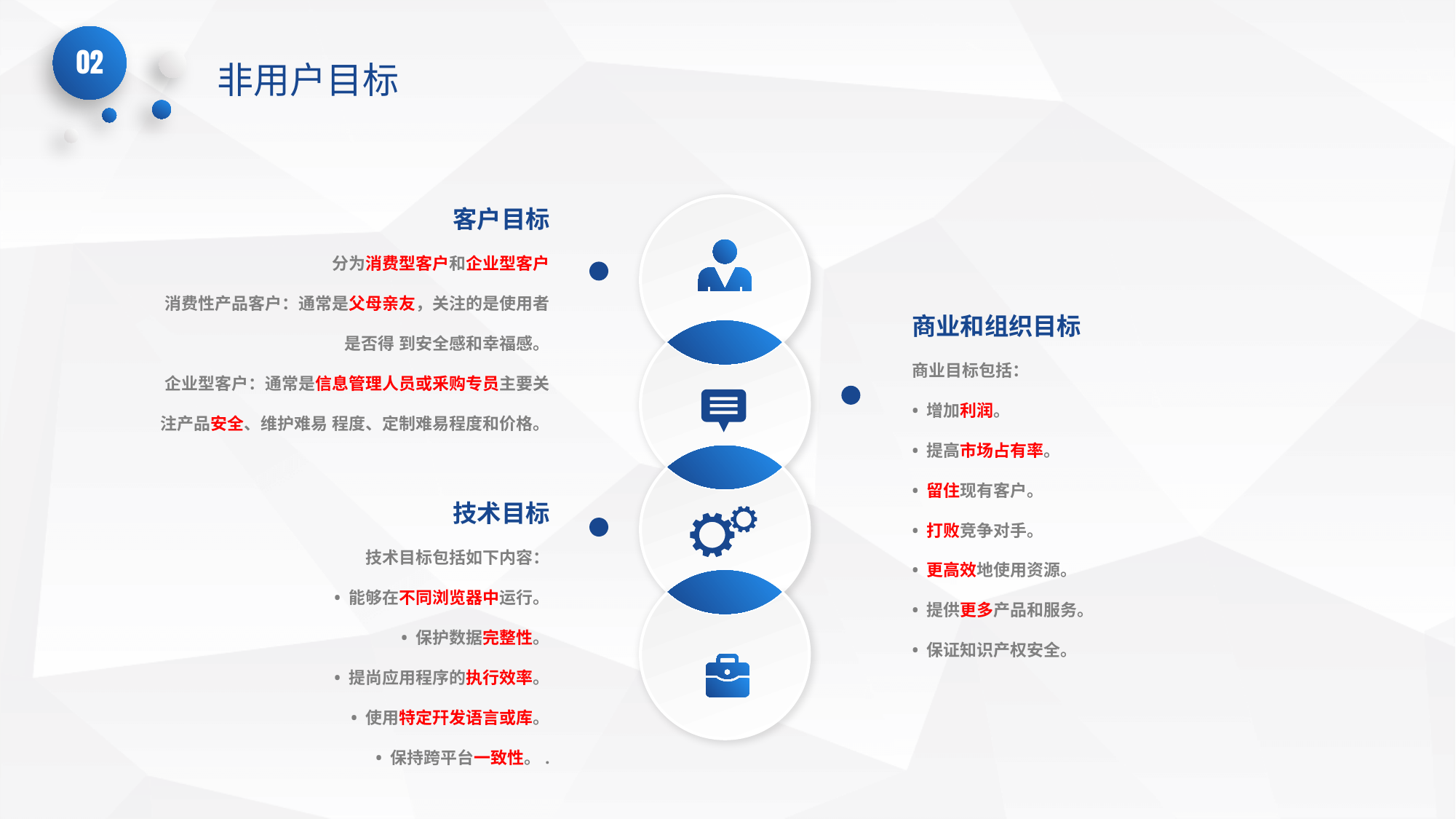

非用户目标
客户目标
分为消费型客户和企业型客户
消费性产品客户：通常是父母亲友，关注的是使用者是否得 到安全感和幸福感。
企业型客户：通常是信息管理人员或釆购专员主要关注产品安全、维护难易 程度、定制难易程度和价格。

商业和组织目标
商业目标包括：
• 增加利润。
• 提高市场占有率。
• 留住现有客户。
• 打败竞争对手。
• 更高效地使用资源。
• 提供更多产品和服务。
• 保证知识产权安全。

技术目标
技术目标包括如下内容：
• 能够在不同浏览器中运行。
• 保护数据完整性。
• 提尚应用程序的执行效率。
• 使用特定幵发语言或库。
• 保持跨平台一致性。.